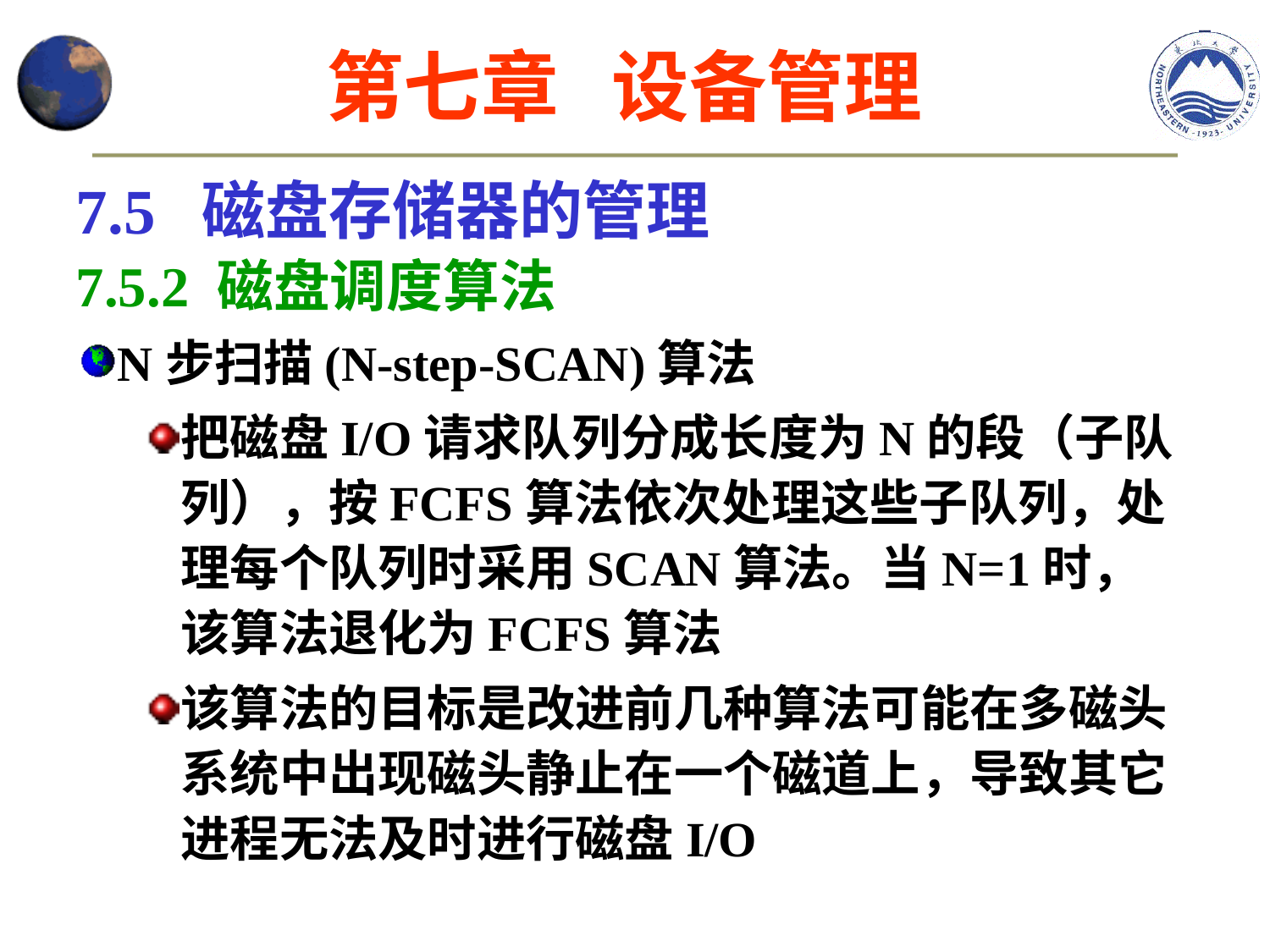

第七章   设备管理
7.5  磁盘存储器的管理
7.5.2 磁盘调度算法
N步扫描(N-step-SCAN)算法
把磁盘I/O请求队列分成长度为N的段（子队列），按FCFS算法依次处理这些子队列，处理每个队列时采用SCAN算法。当N=1时，该算法退化为FCFS算法
该算法的目标是改进前几种算法可能在多磁头系统中出现磁头静止在一个磁道上，导致其它进程无法及时进行磁盘I/O